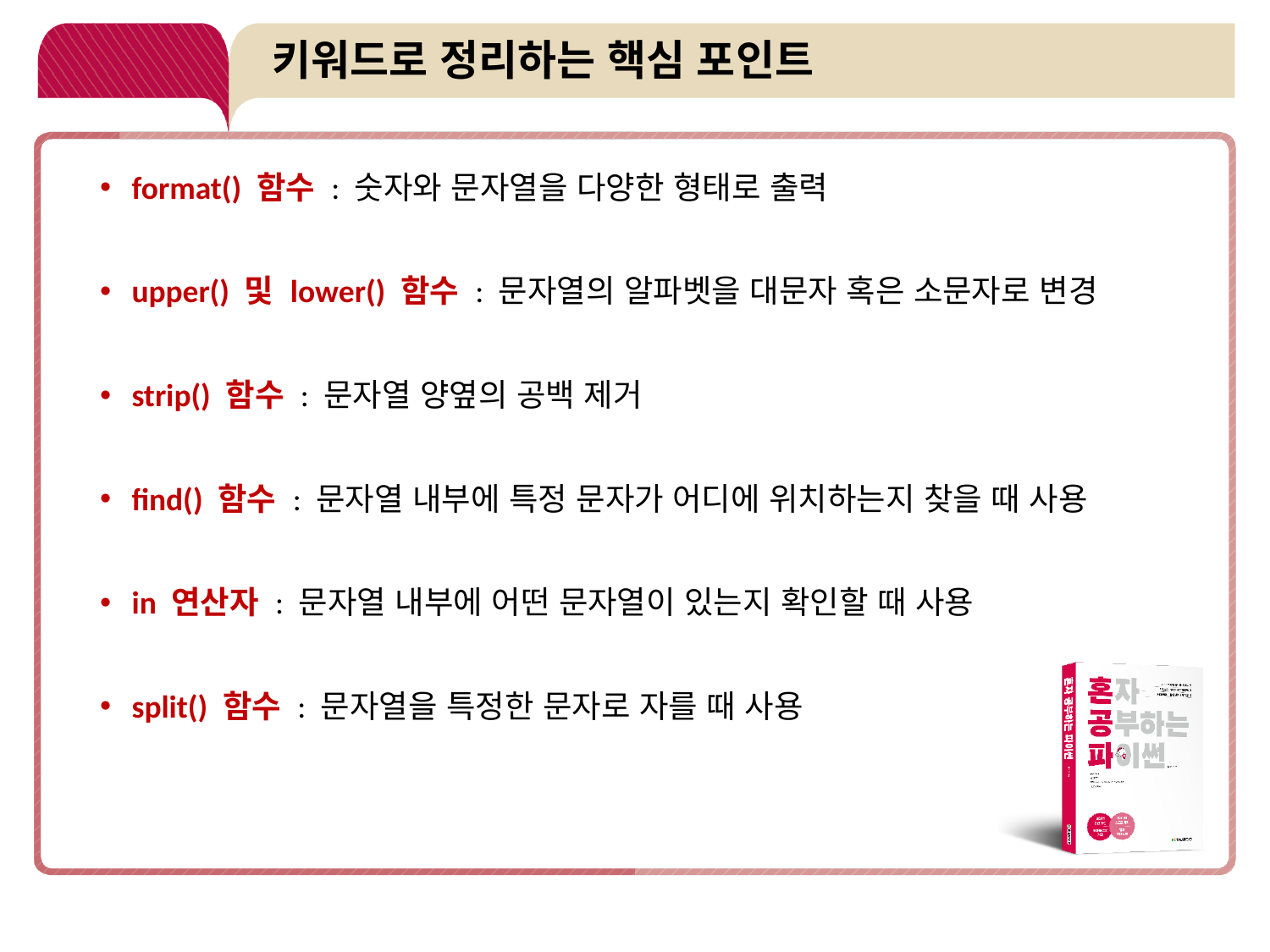

# 키워드로 정리하는 핵심 포인트
format() 함수 : 숫자와 문자열을 다양한 형태로 출력

upper() 및 lower() 함수 : 문자열의 알파벳을 대문자 혹은 소문자로 변경

strip() 함수 : 문자열 양옆의 공백 제거

find() 함수 : 문자열 내부에 특정 문자가 어디에 위치하는지 찾을 때 사용

in 연산자 : 문자열 내부에 어떤 문자열이 있는지 확인할 때 사용

split() 함수 : 문자열을 특정한 문자로 자를 때 사용